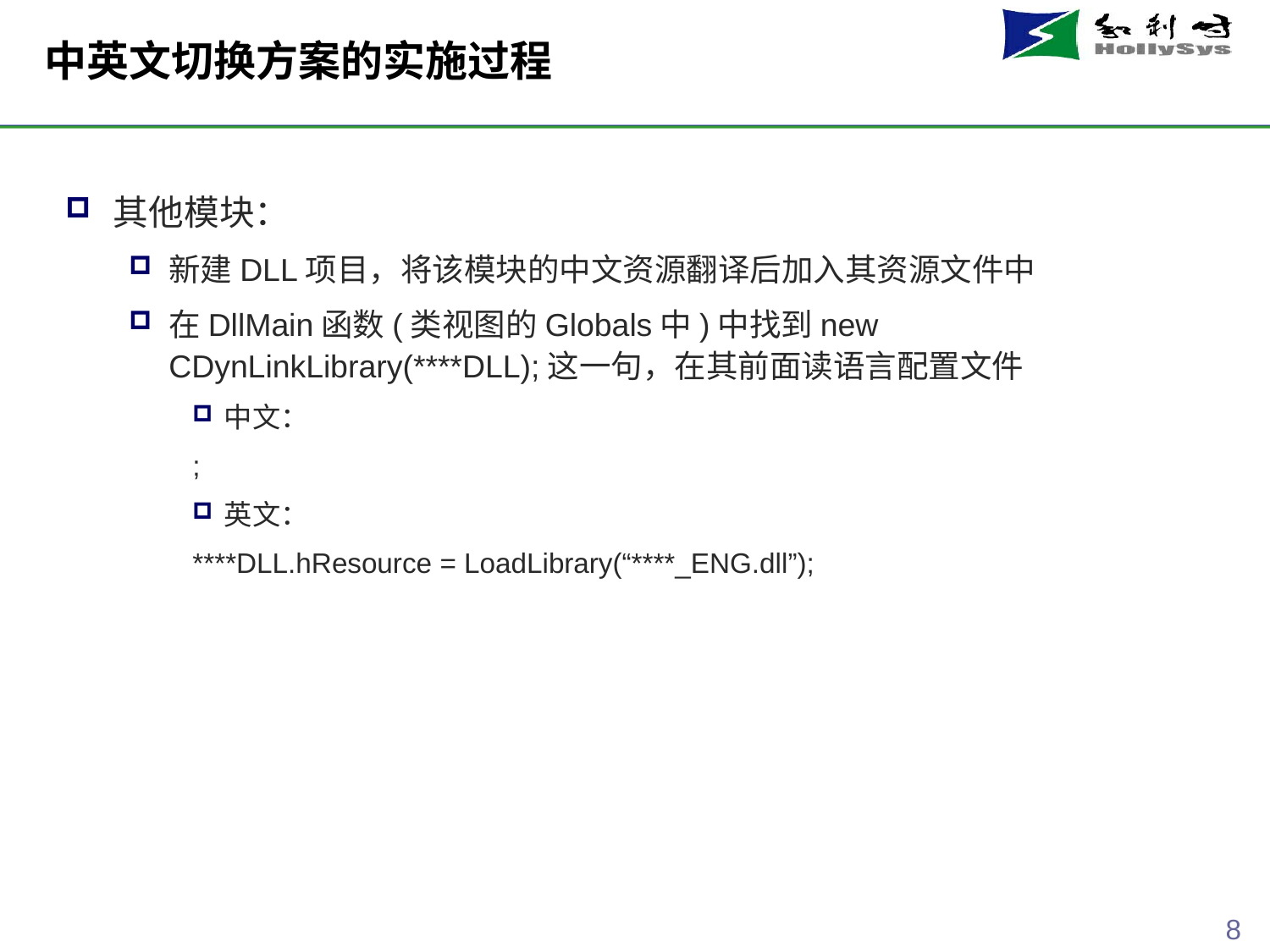

# 中英文切换方案的实施过程
其他模块：
新建DLL项目，将该模块的中文资源翻译后加入其资源文件中
在DllMain函数(类视图的Globals中)中找到new CDynLinkLibrary(****DLL);这一句，在其前面读语言配置文件
中文：
;
英文：
****DLL.hResource = LoadLibrary(“****_ENG.dll”);